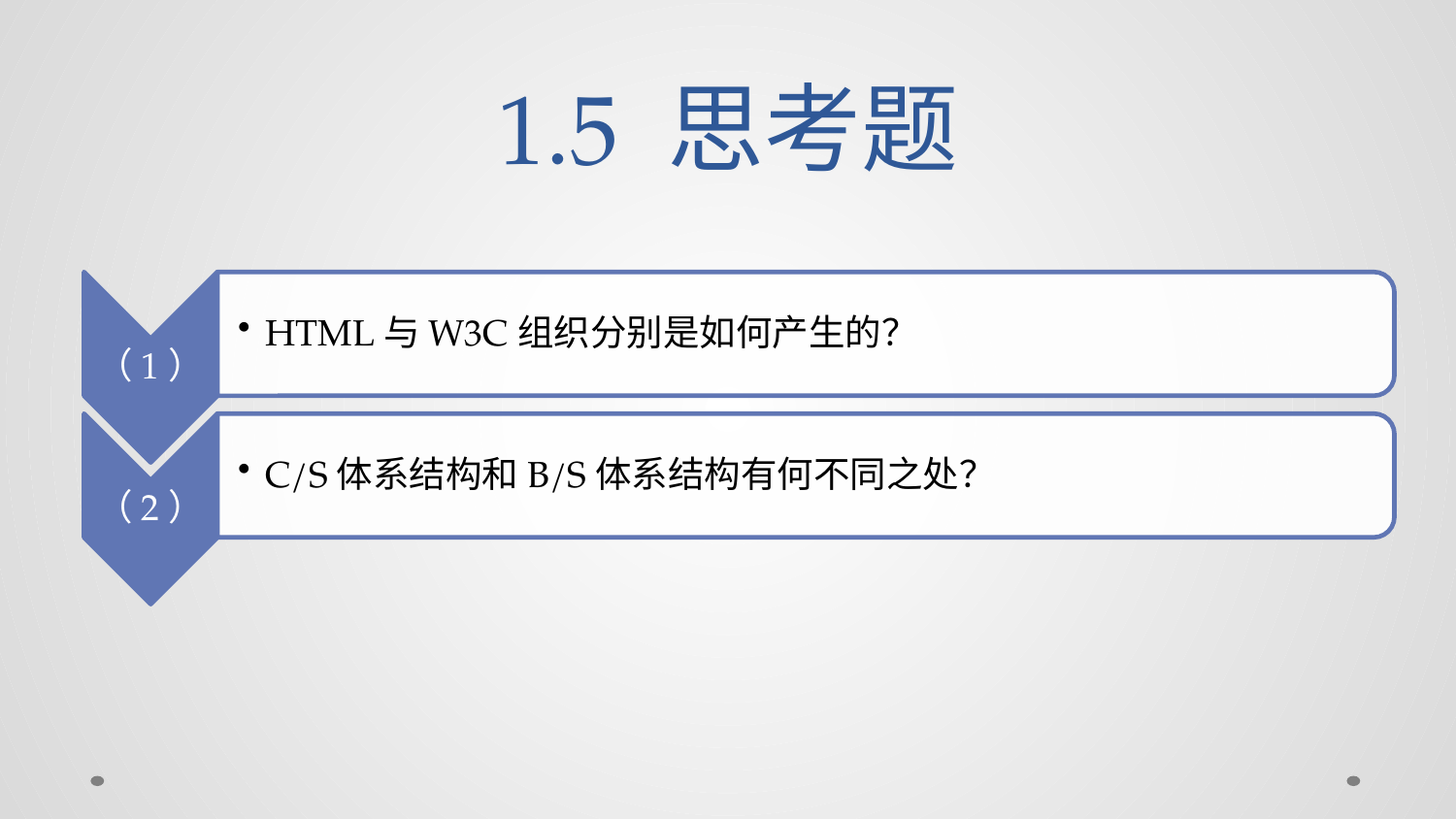

# 1.5 思考题
（1）
HTML与W3C组织分别是如何产生的？
（2）
C/S体系结构和B/S体系结构有何不同之处？